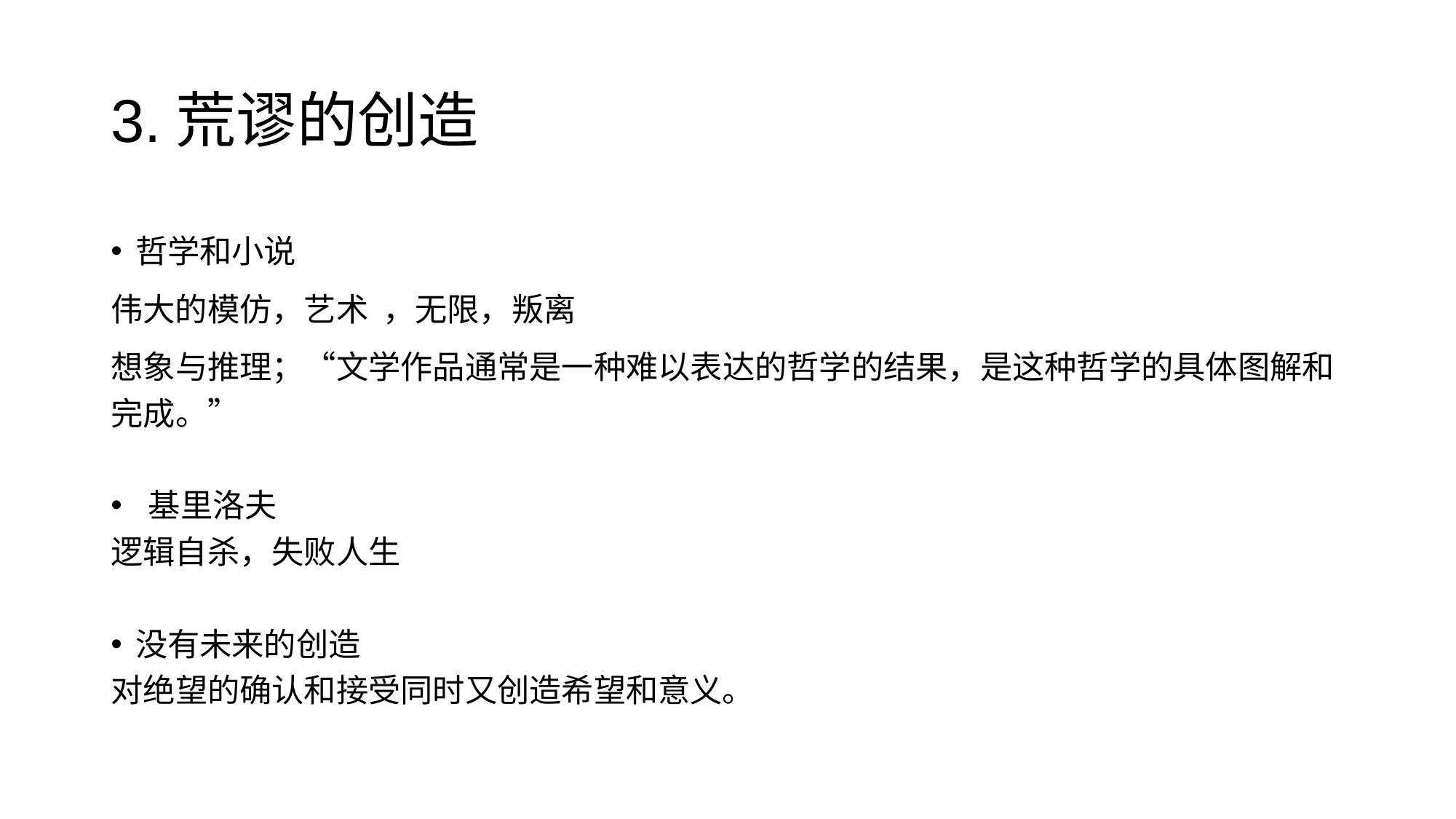

# 3.荒谬的创造
哲学和小说
伟大的模仿，艺术  ，无限，叛离
想象与推理；“文学作品通常是一种难以表达的哲学的结果，是这种哲学的具体图解和完成。”

 基里洛夫
逻辑自杀，失败人生

没有未来的创造
对绝望的确认和接受同时又创造希望和意义。